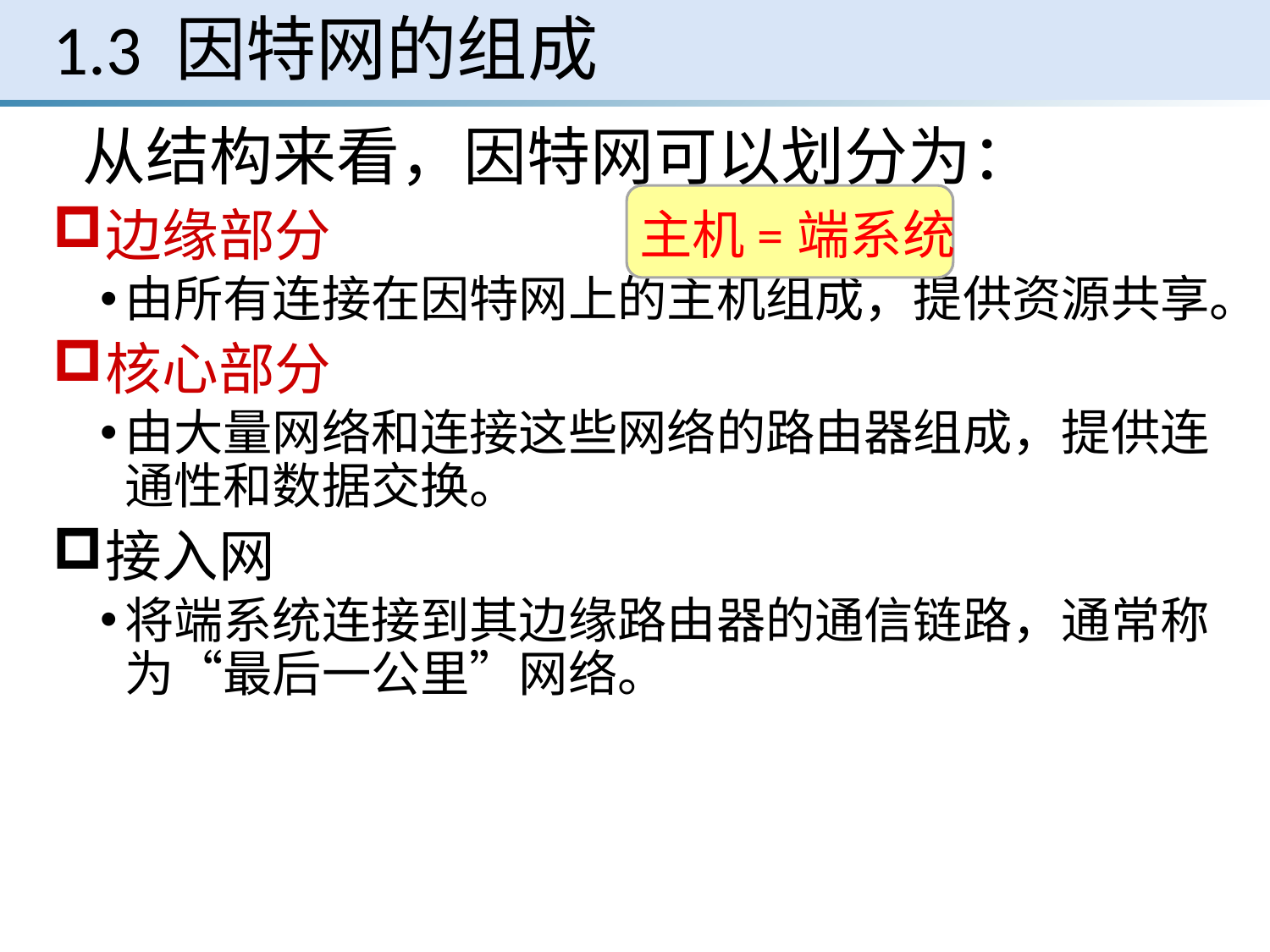

# 1.3 因特网的组成
 从结构来看，因特网可以划分为：
边缘部分
由所有连接在因特网上的主机组成，提供资源共享。
核心部分
由大量网络和连接这些网络的路由器组成，提供连通性和数据交换。
接入网
将端系统连接到其边缘路由器的通信链路，通常称为“最后一公里”网络。

主机=端系统